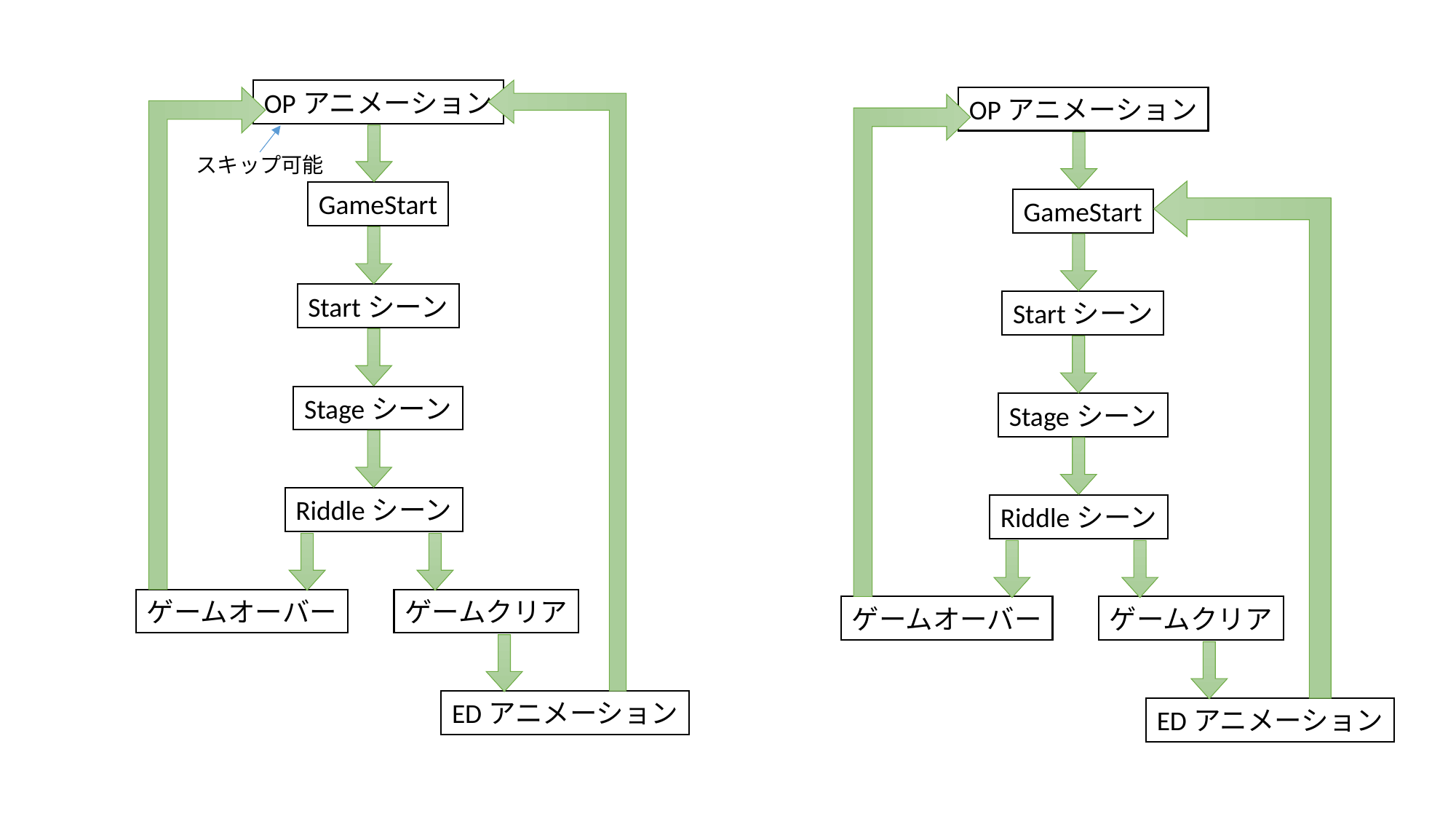

OPアニメーション

スキップ可能
GameStart

Startシーン

Stageシーン

ゲームオーバー
ゲームクリア

EDアニメーション
Riddleシーン
OPアニメーション

GameStart

Startシーン

Stageシーン

ゲームオーバー
ゲームクリア

EDアニメーション
Riddleシーン